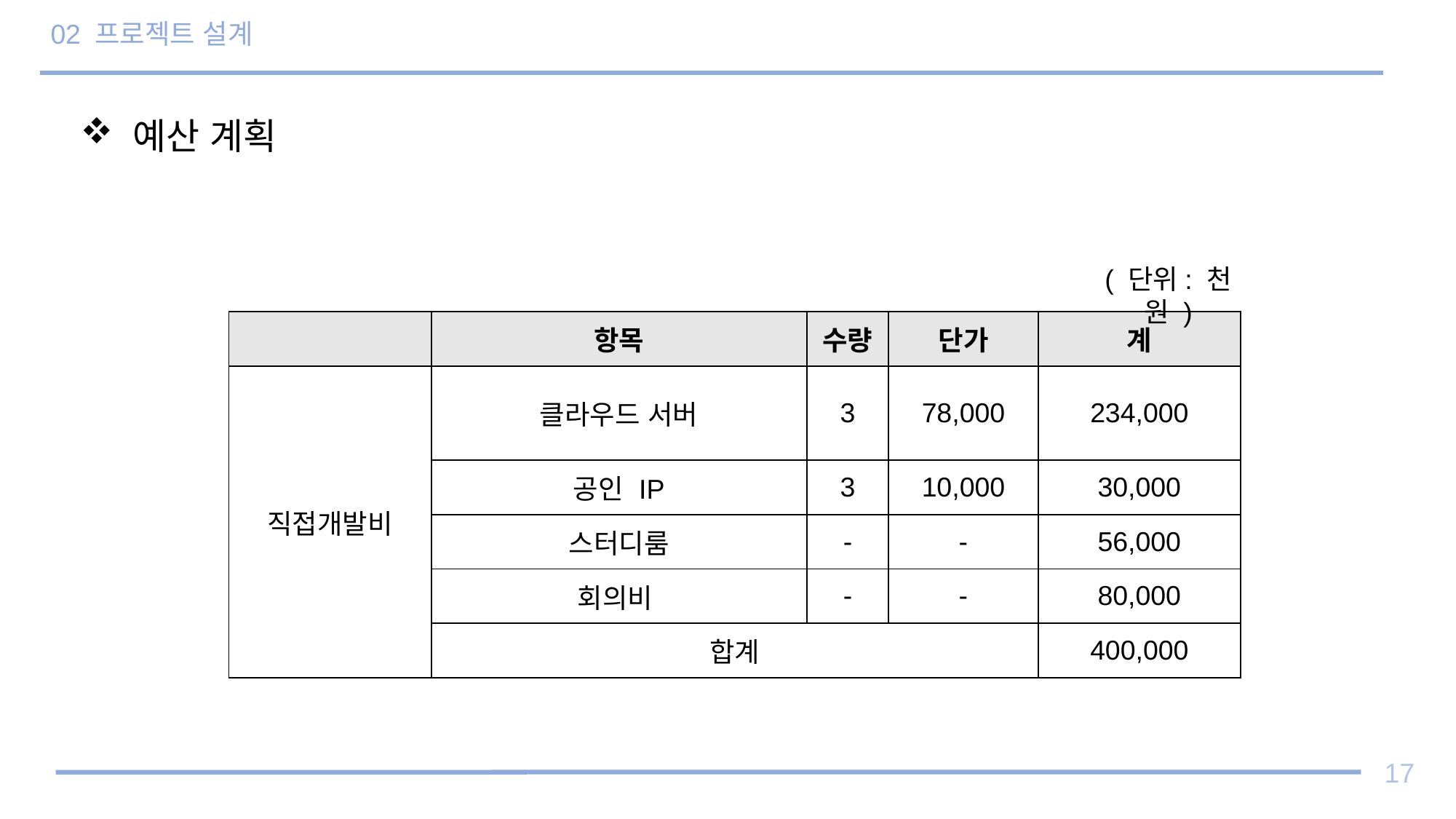

# 02 프로젝트 설계
 예산 계획
( 단위: 천원 )
|  | 항목 | 수량 | 단가 | 계 |
| --- | --- | --- | --- | --- |
| 직접개발비 | 클라우드 서버 | 3 | 78,000 | 234,000 |
|  | 공인 IP | 3 | 10,000 | 30,000 |
|  | 스터디룸 | - | - | 56,000 |
|  | 회의비 | - | - | 80,000 |
|  | 합계 |  |  | 400,000 |
17